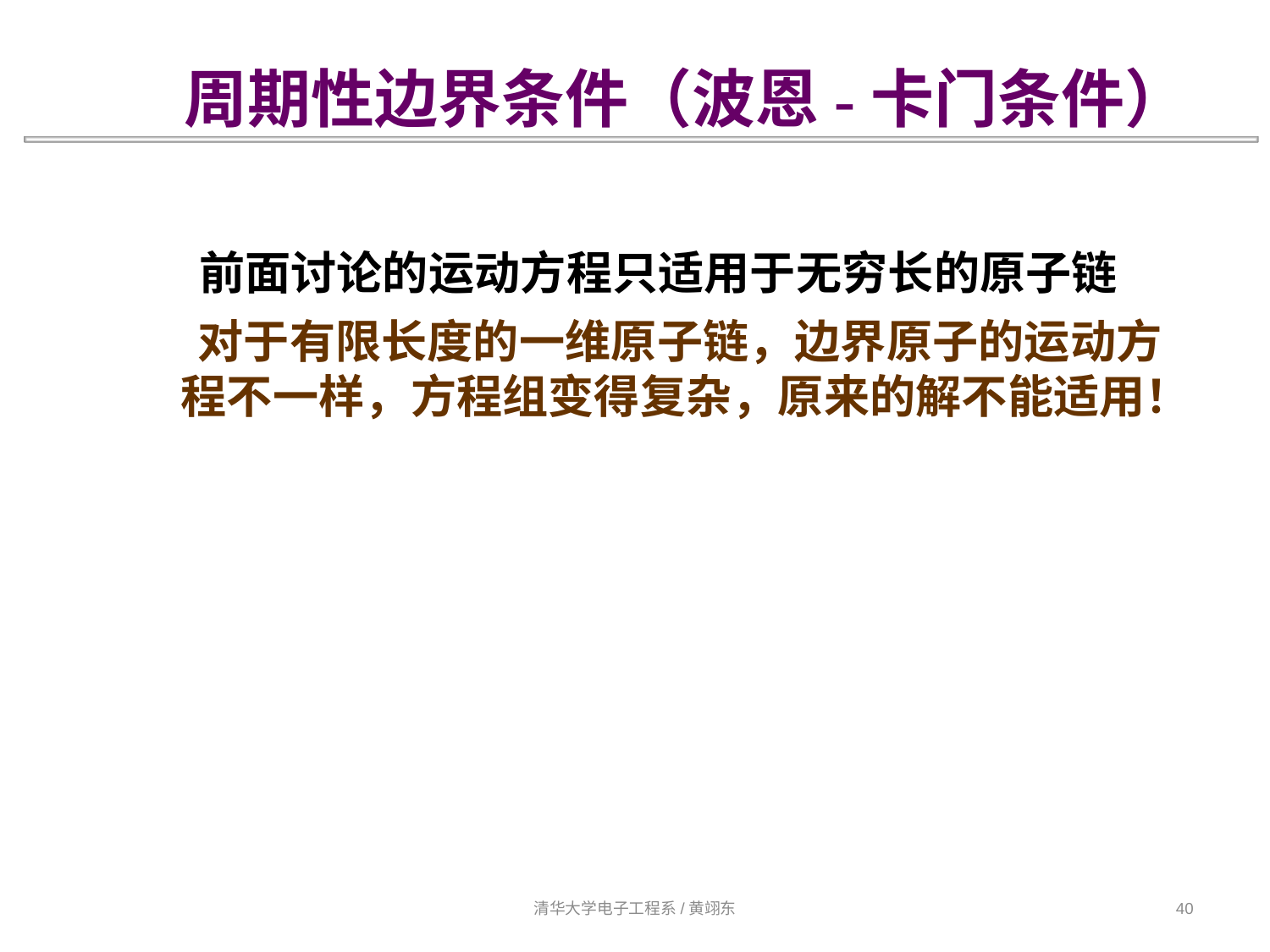

周期性边界条件（波恩-卡门条件）

前面讨论的运动方程只适用于无穷长的原子链
    对于有限长度的一维原子链，边界原子的运动方程不一样，方程组变得复杂，原来的解不能适用！
清华大学电子工程系/黄翊东
40